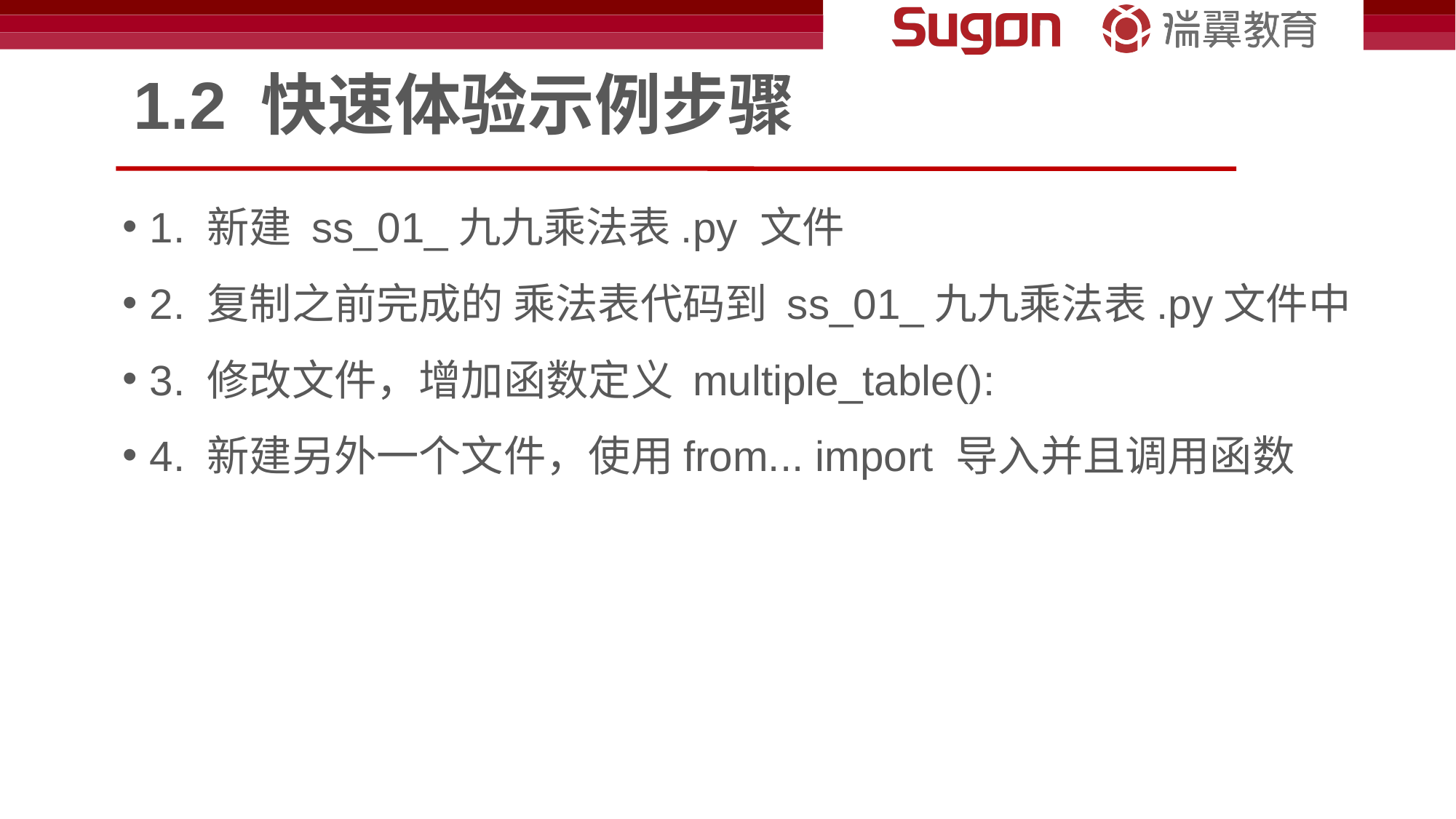

# 1.2 快速体验示例步骤
1. 新建 ss_01_九九乘法表.py 文件
2. 复制之前完成的 乘法表代码到 ss_01_九九乘法表.py文件中
3. 修改文件，增加函数定义 multiple_table():
4. 新建另外一个文件，使用from... import 导入并且调用函数